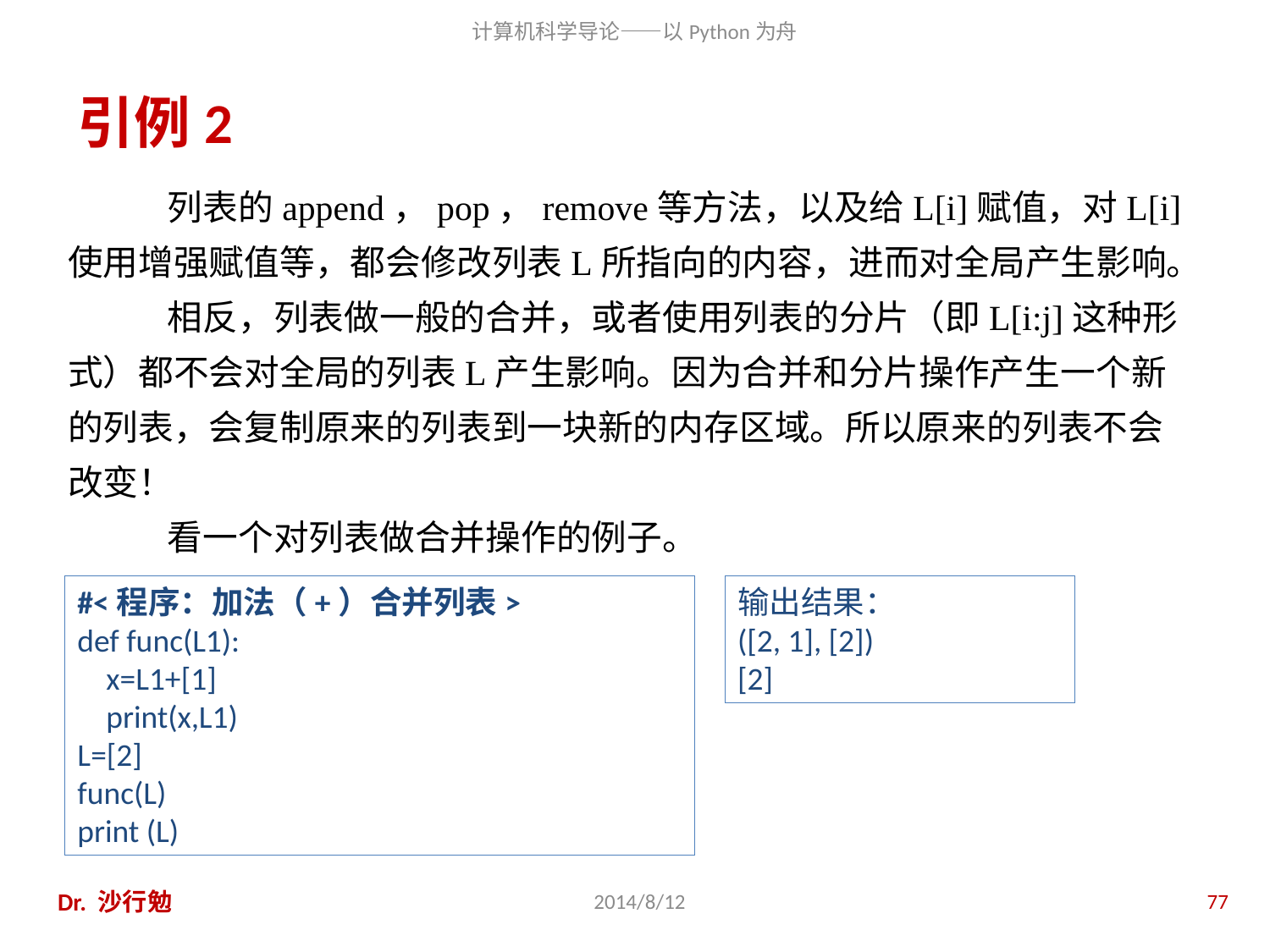

# 引例2
列表的append，pop，remove等方法，以及给L[i]赋值，对L[i]使用增强赋值等，都会修改列表L所指向的内容，进而对全局产生影响。
相反，列表做一般的合并，或者使用列表的分片（即L[i:j]这种形式）都不会对全局的列表L产生影响。因为合并和分片操作产生一个新的列表，会复制原来的列表到一块新的内存区域。所以原来的列表不会改变！
看一个对列表做合并操作的例子。
#<程序：加法（+）合并列表>
def func(L1):
    x=L1+[1]
    print(x,L1)
L=[2]
func(L)
print (L)
输出结果：
([2, 1], [2])
[2]
Dr. 沙行勉
2014/8/12
77